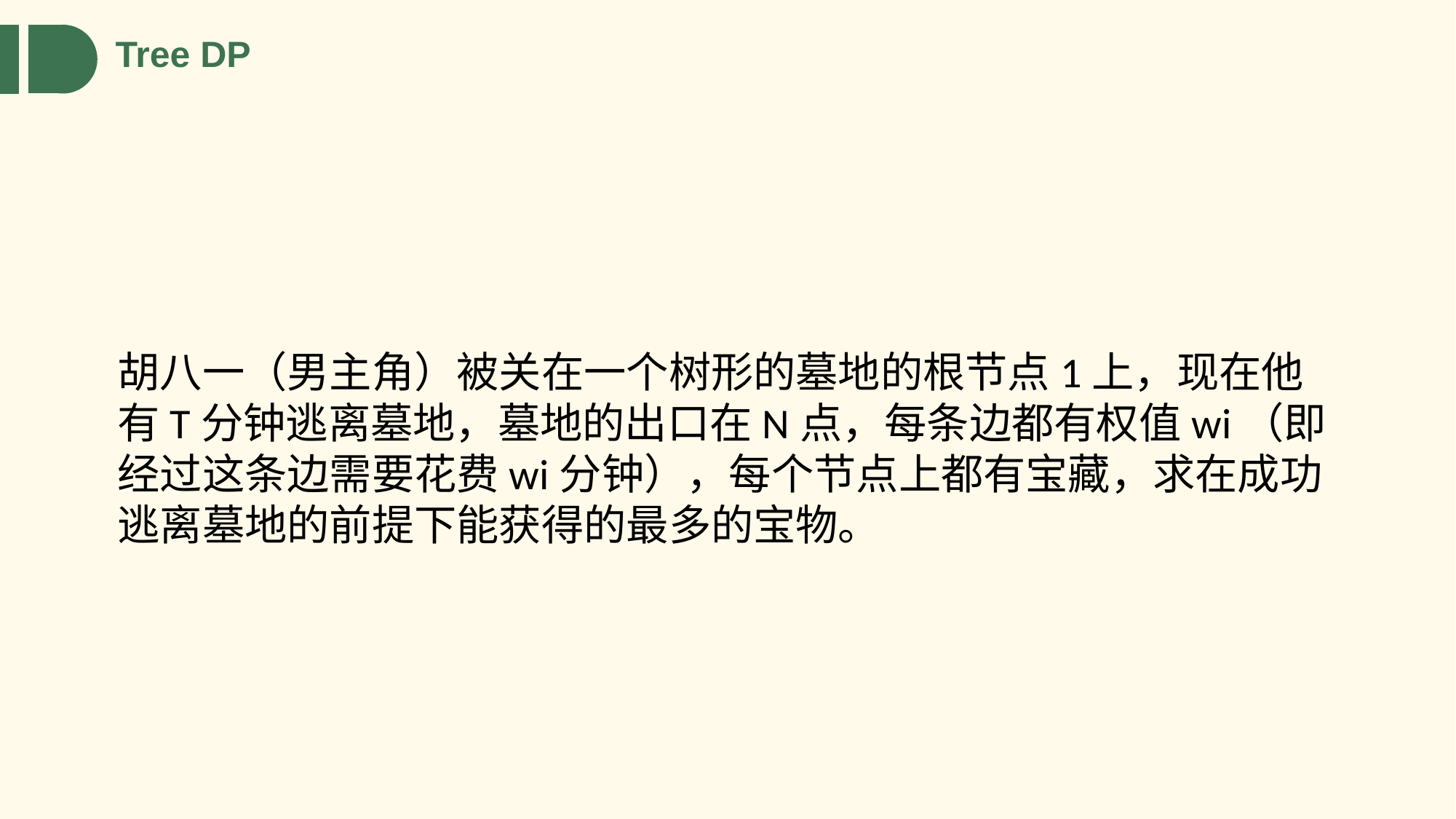

Tree DP
胡八一（男主角）被关在一个树形的墓地的根节点1上，现在他有T分钟逃离墓地，墓地的出口在N点，每条边都有权值wi（即经过这条边需要花费wi分钟），每个节点上都有宝藏，求在成功逃离墓地的前提下能获得的最多的宝物。